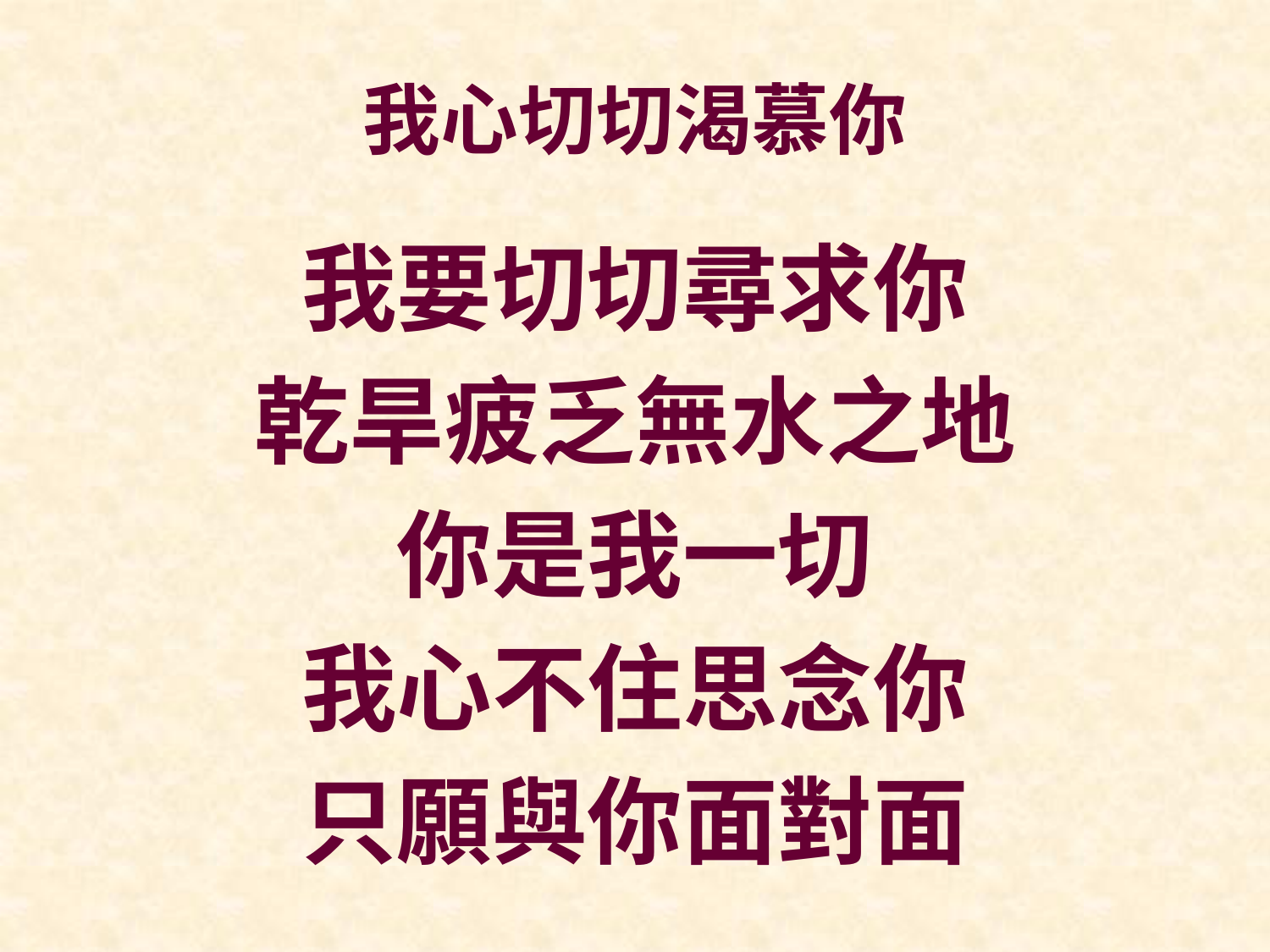

# 我心切切渴慕你
我要切切尋求你
乾旱疲乏無水之地
你是我一切
我心不住思念你
只願與你面對面